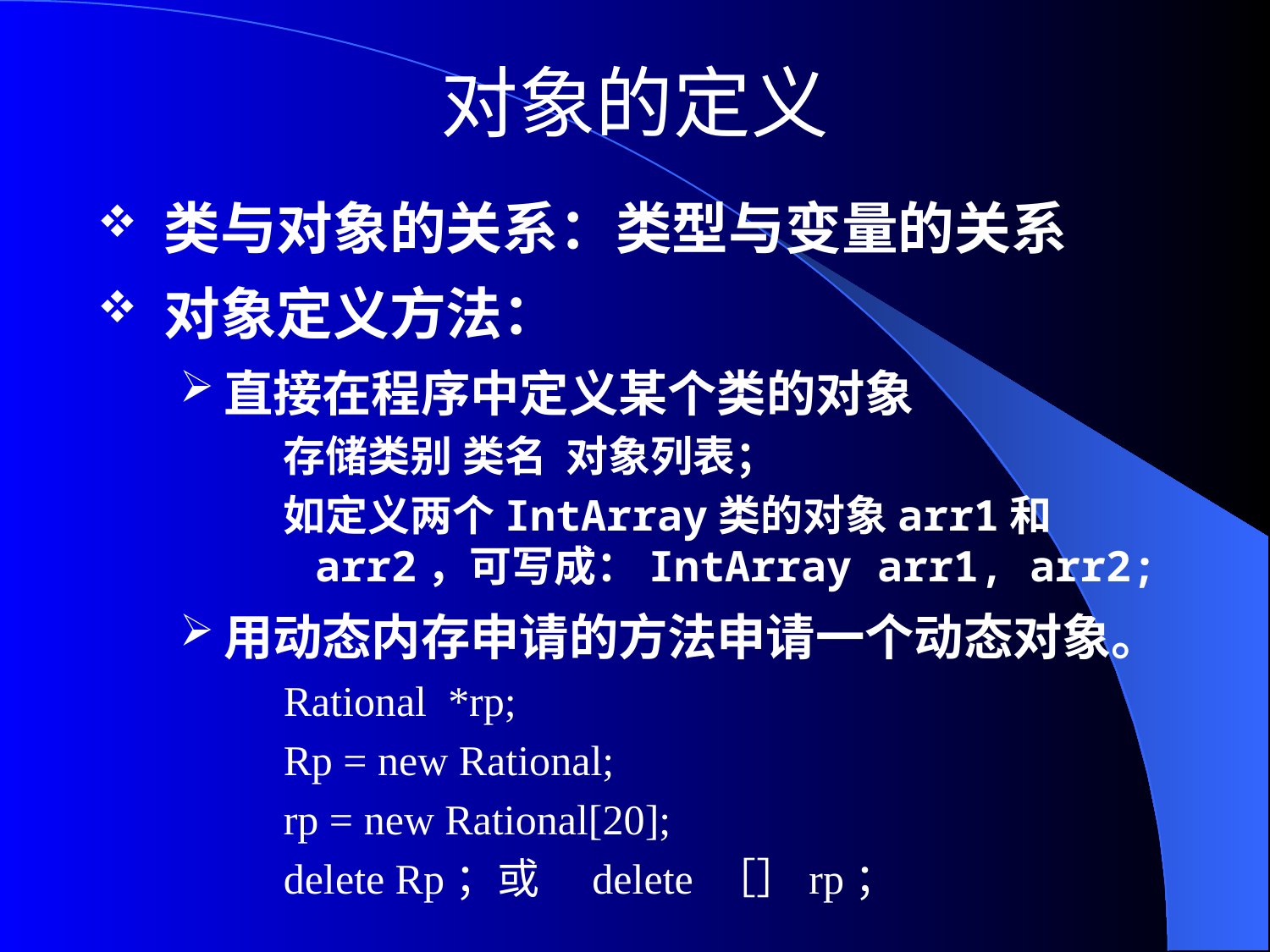

# 对象的定义
类与对象的关系：类型与变量的关系
对象定义方法：
直接在程序中定义某个类的对象
存储类别 类名  对象列表；
如定义两个IntArray类的对象arr1和arr2，可写成：IntArray arr1, arr2;
用动态内存申请的方法申请一个动态对象。
Rational  *rp;
Rp = new Rational;
rp = new Rational[20];
delete Rp；或　delete ［］rp；